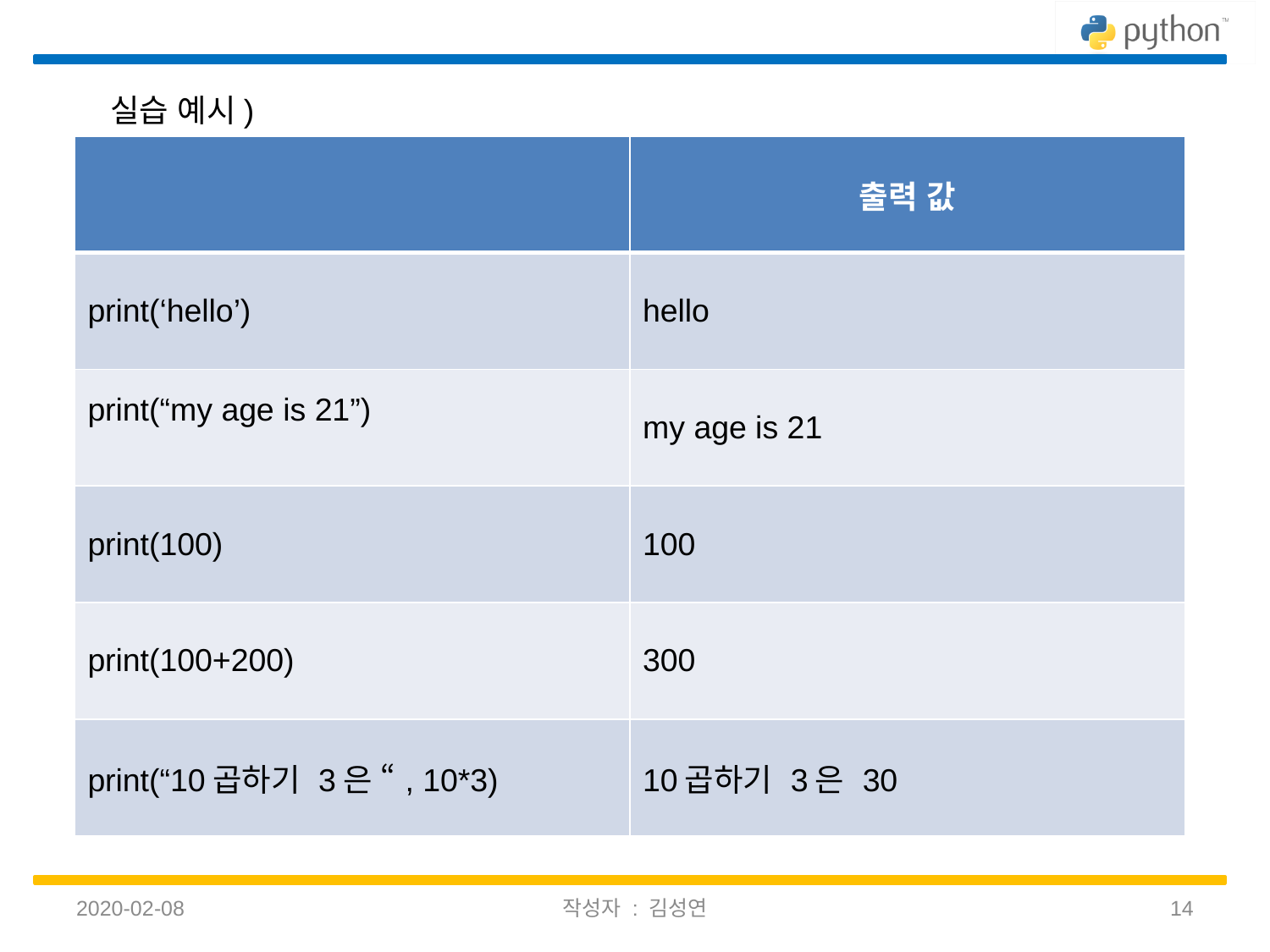

실습 예시)
|  | 출력 값 |
| --- | --- |
| print(‘hello’) | hello |
| print(“my age is 21”) | my age is 21 |
| print(100) | 100 |
| print(100+200) | 300 |
| print(“10곱하기 3은 “, 10\*3) | 10곱하기 3은 30 |
2020-02-08
작성자 : 김성연
14